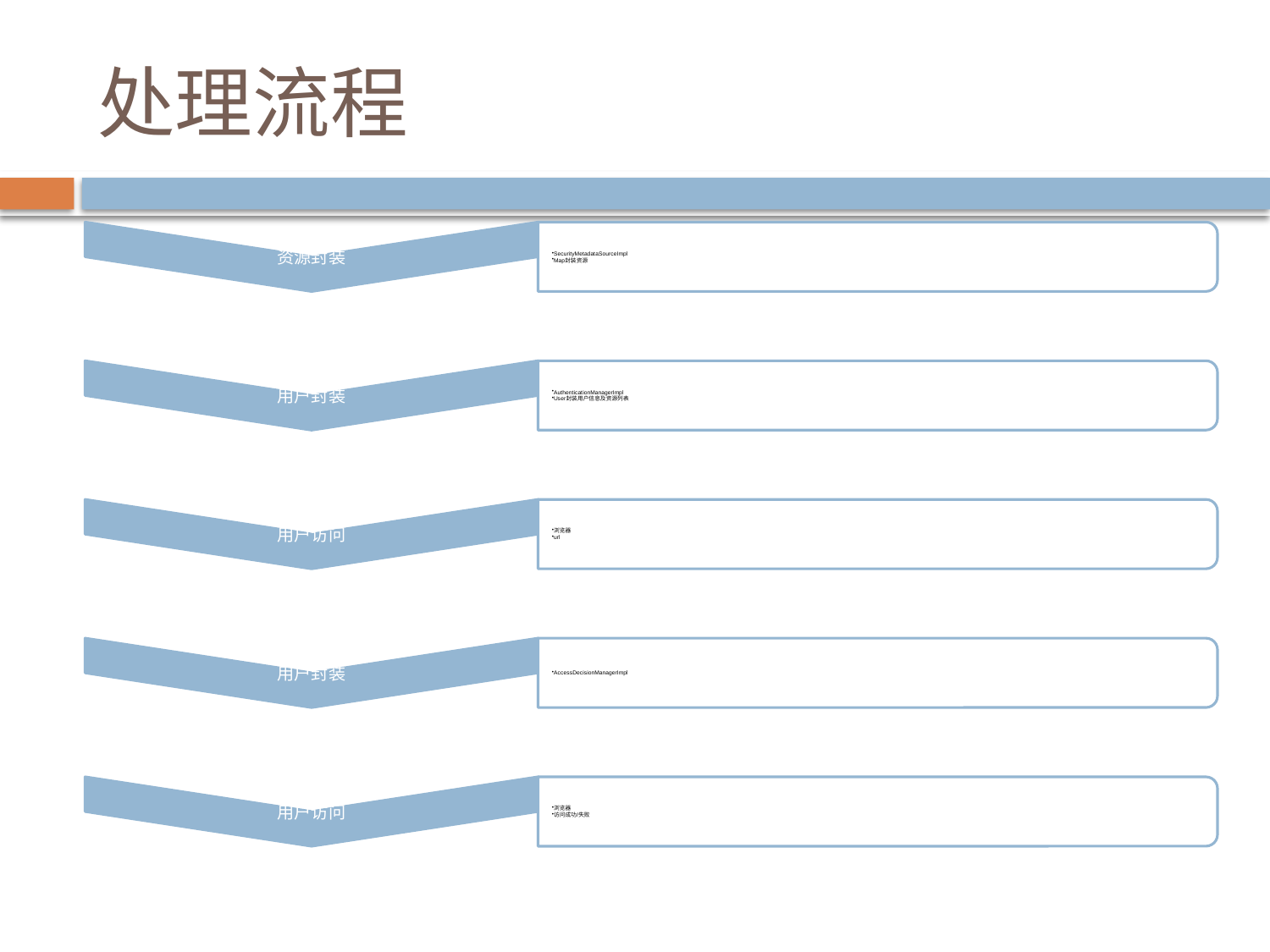

# 处理流程
资源封装
SecurityMetadataSourceImpl
Map封装资源
用户封装
AuthenticationManagerImpl
User封装用户信息及资源列表
用户访问
浏览器
url
用户封装
AccessDecisionManagerImpl
用户访问
浏览器
访问成功/失败